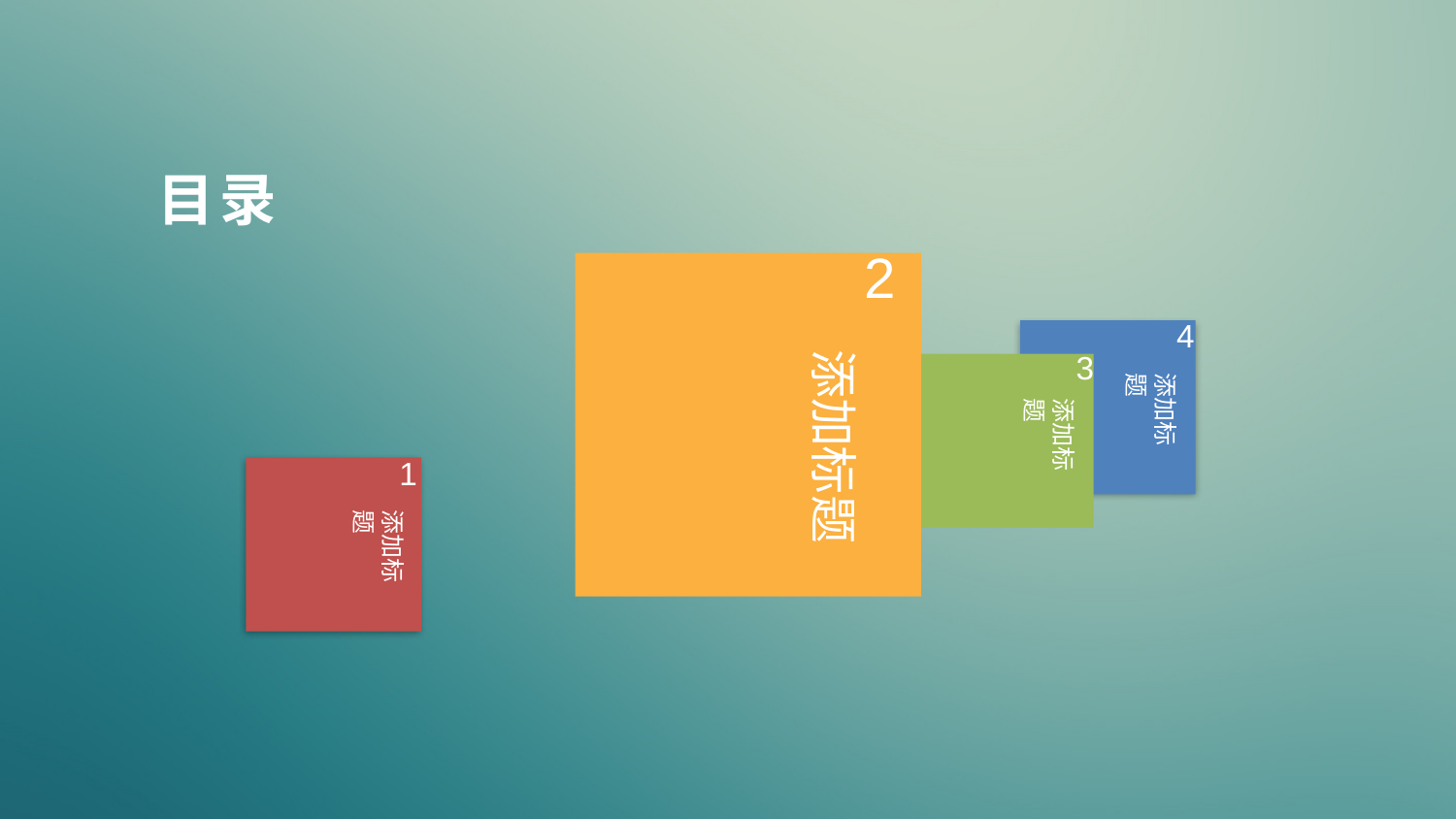

目录
2

添加标题
4
添加标题

3
添加标题

1
添加标题